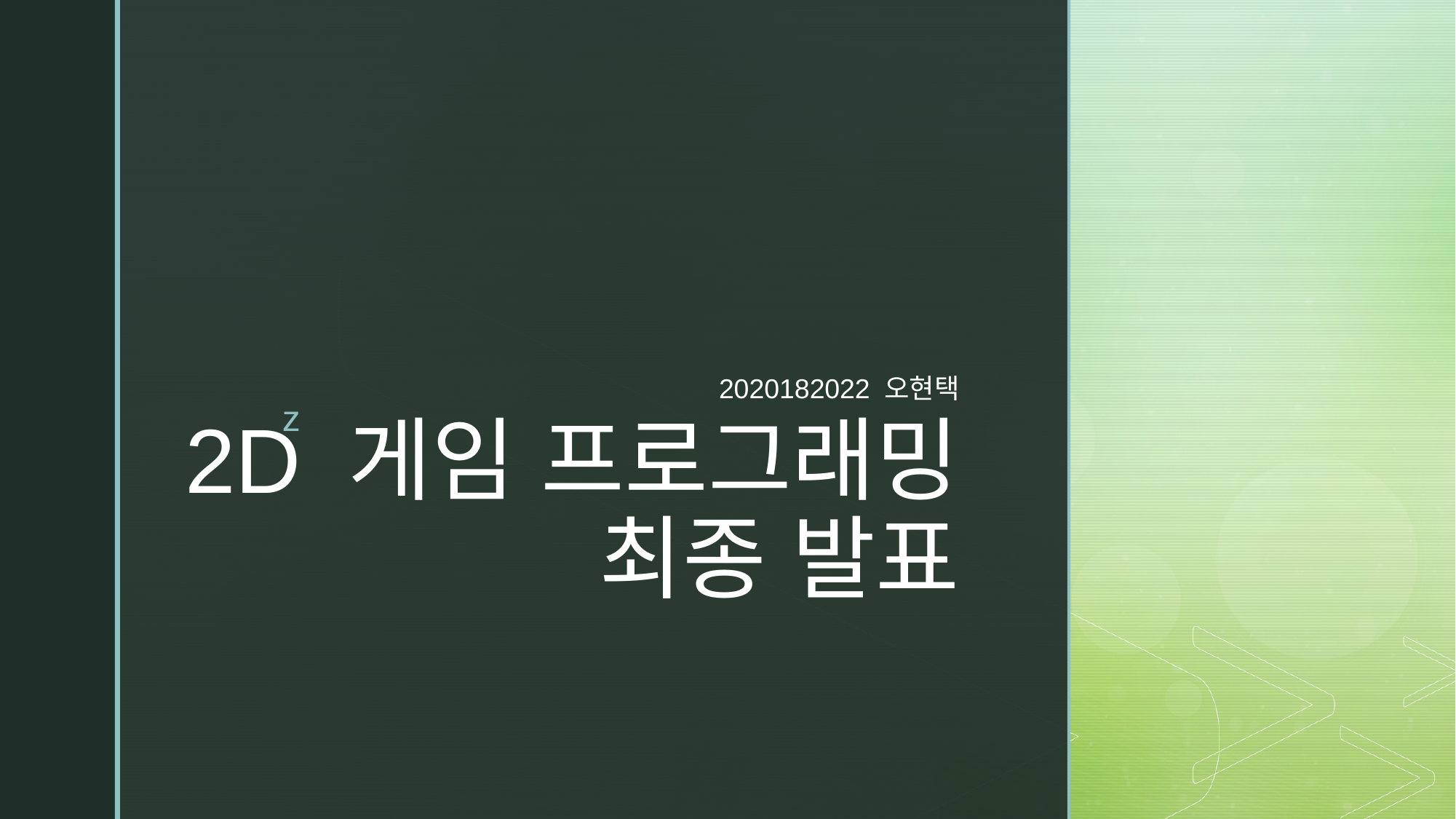

2020182022 오현택
# 2D 게임 프로그래밍 최종 발표